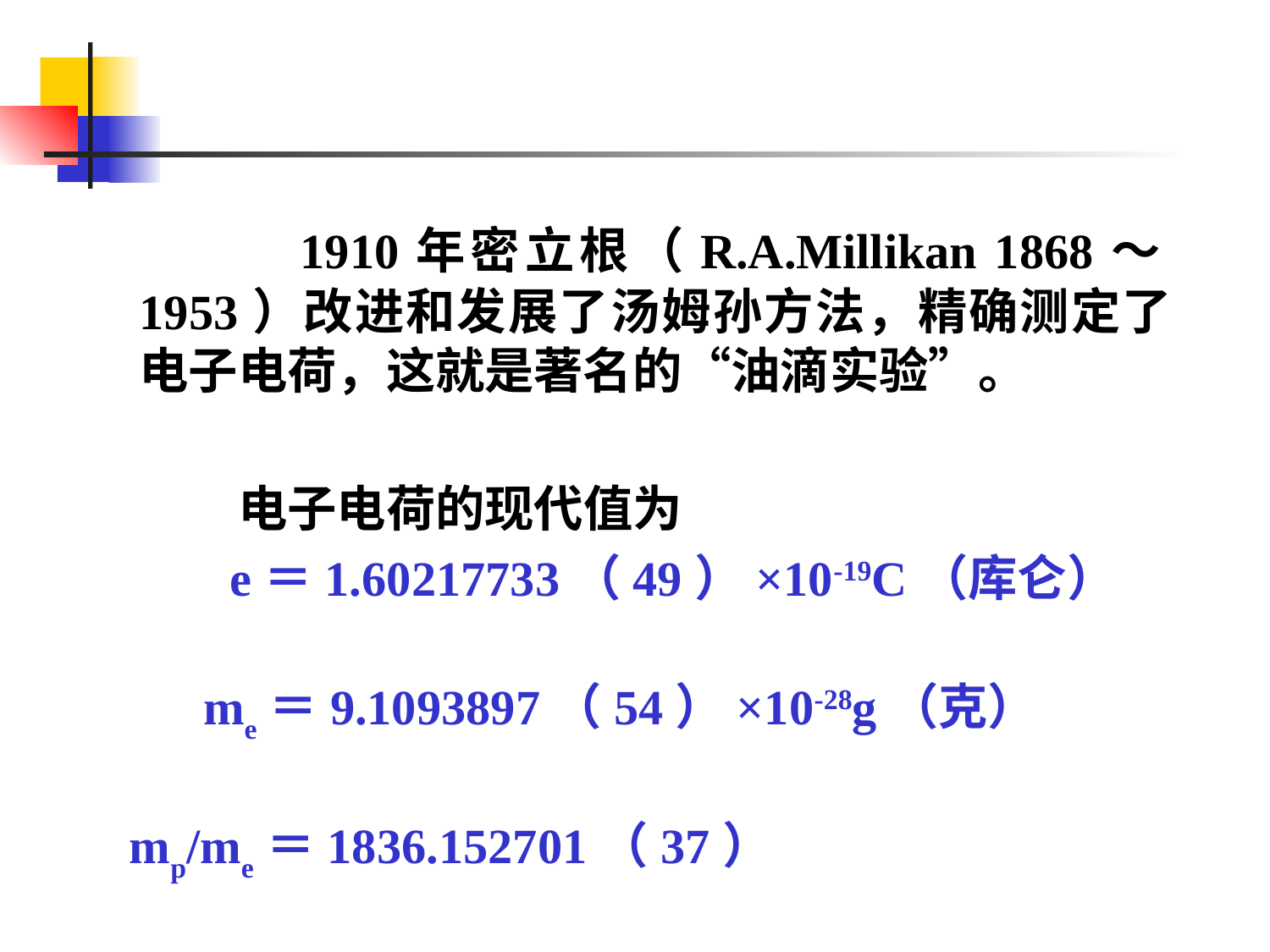

1910年密立根（R.A.Millikan 1868～1953）改进和发展了汤姆孙方法，精确测定了电子电荷，这就是著名的“油滴实验”。

            电子电荷的现代值为
          e＝1.60217733（49）×10-19C（库仑）
         me＝9.1093897（54）×10-28g（克）
   mp/me＝1836.152701（37）